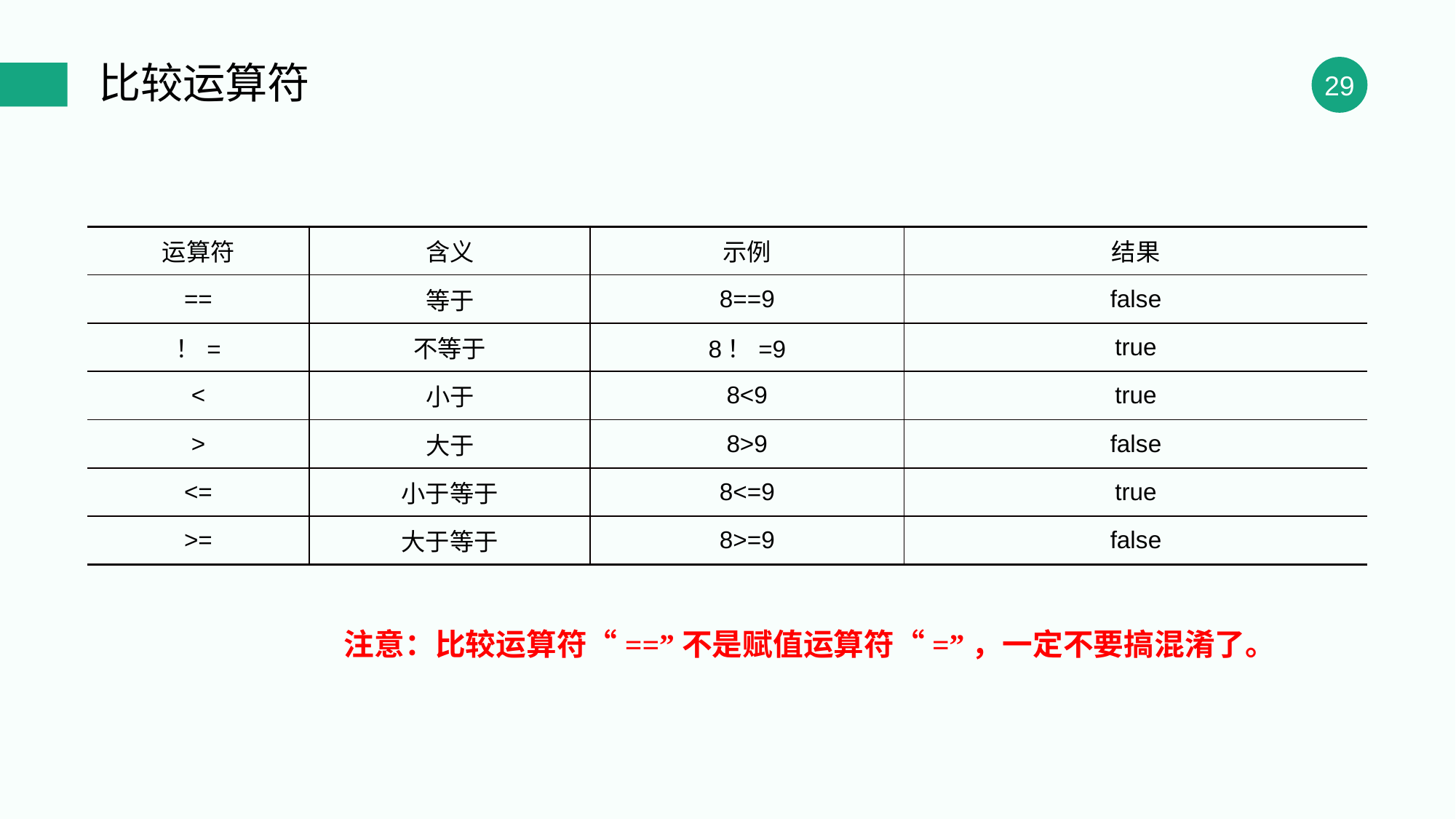

比较运算符
| 运算符 | 含义 | 示例 | 结果 |
| --- | --- | --- | --- |
| == | 等于 | 8==9 | false |
| ！= | 不等于 | 8！=9 | true |
| < | 小于 | 8<9 | true |
| > | 大于 | 8>9 | false |
| <= | 小于等于 | 8<=9 | true |
| >= | 大于等于 | 8>=9 | false |
注意：比较运算符“==”不是赋值运算符“=”，一定不要搞混淆了。